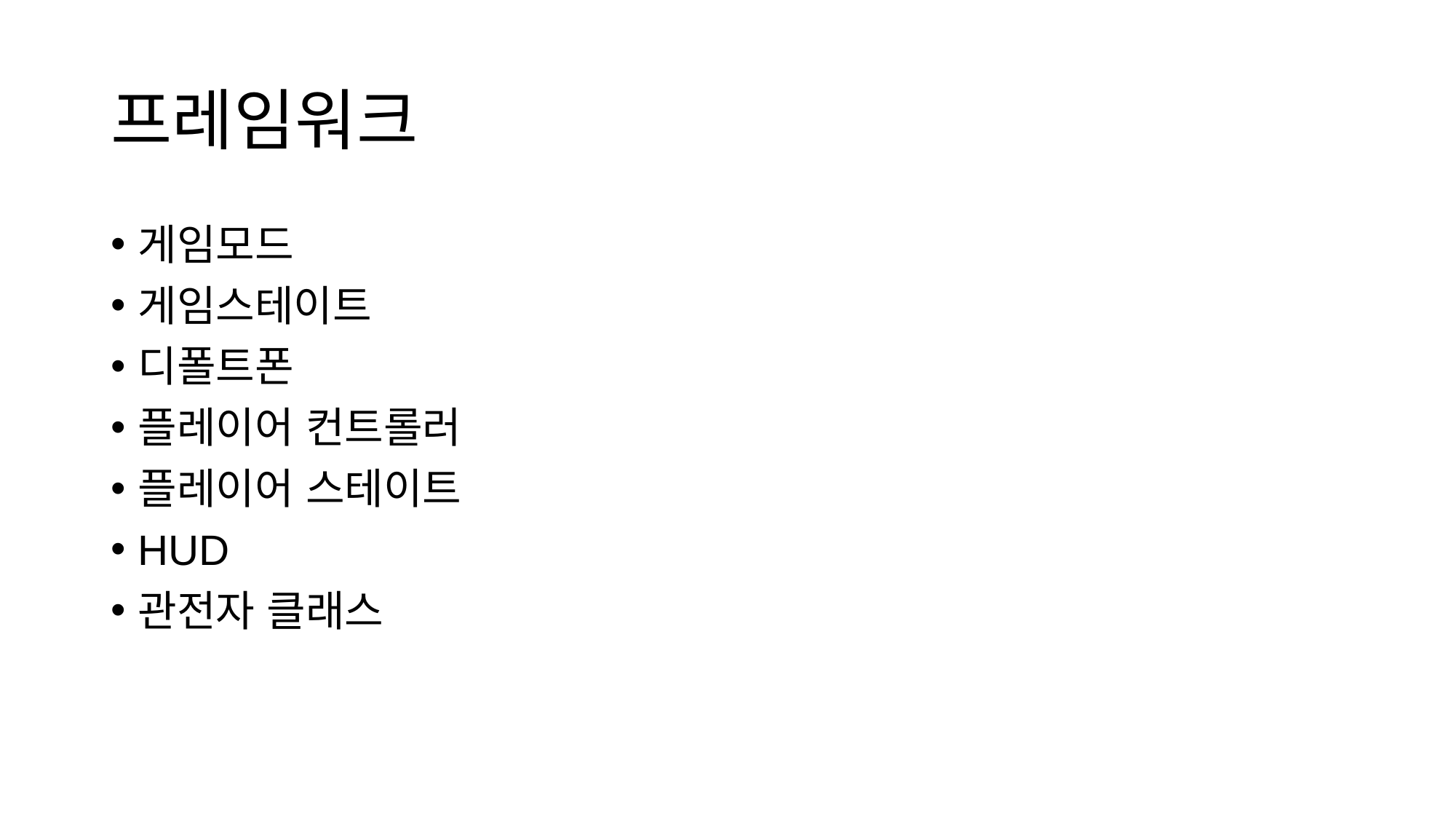

# 프레임워크
게임모드
게임스테이트
디폴트폰
플레이어 컨트롤러
플레이어 스테이트
HUD
관전자 클래스